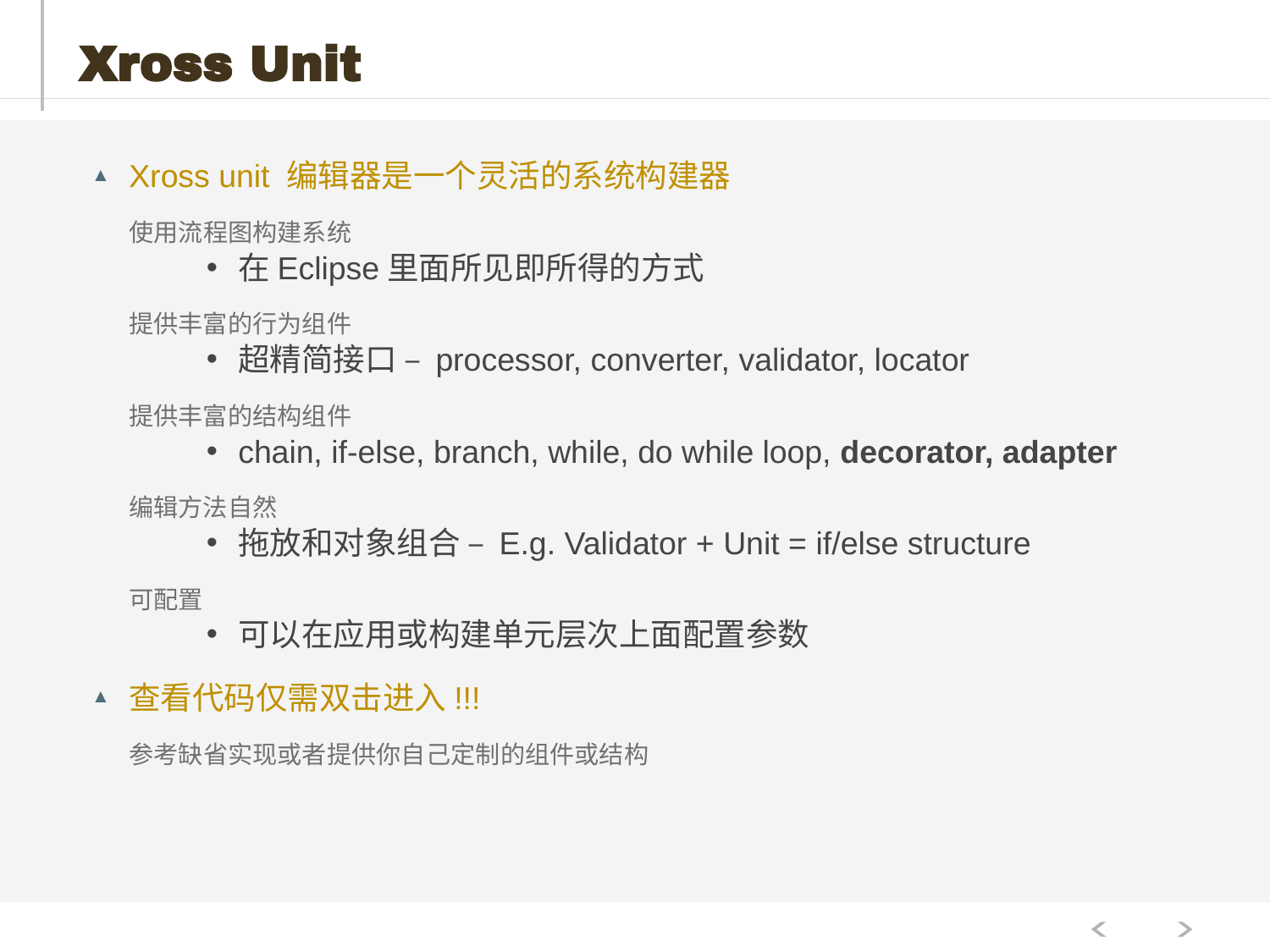

# Xross Unit
Xross unit 编辑器是一个灵活的系统构建器
使用流程图构建系统
在Eclipse里面所见即所得的方式
提供丰富的行为组件
超精简接口 – processor, converter, validator, locator
提供丰富的结构组件
chain, if-else, branch, while, do while loop, decorator, adapter
编辑方法自然
拖放和对象组合 – E.g. Validator + Unit = if/else structure
可配置
可以在应用或构建单元层次上面配置参数
查看代码仅需双击进入!!!
参考缺省实现或者提供你自己定制的组件或结构